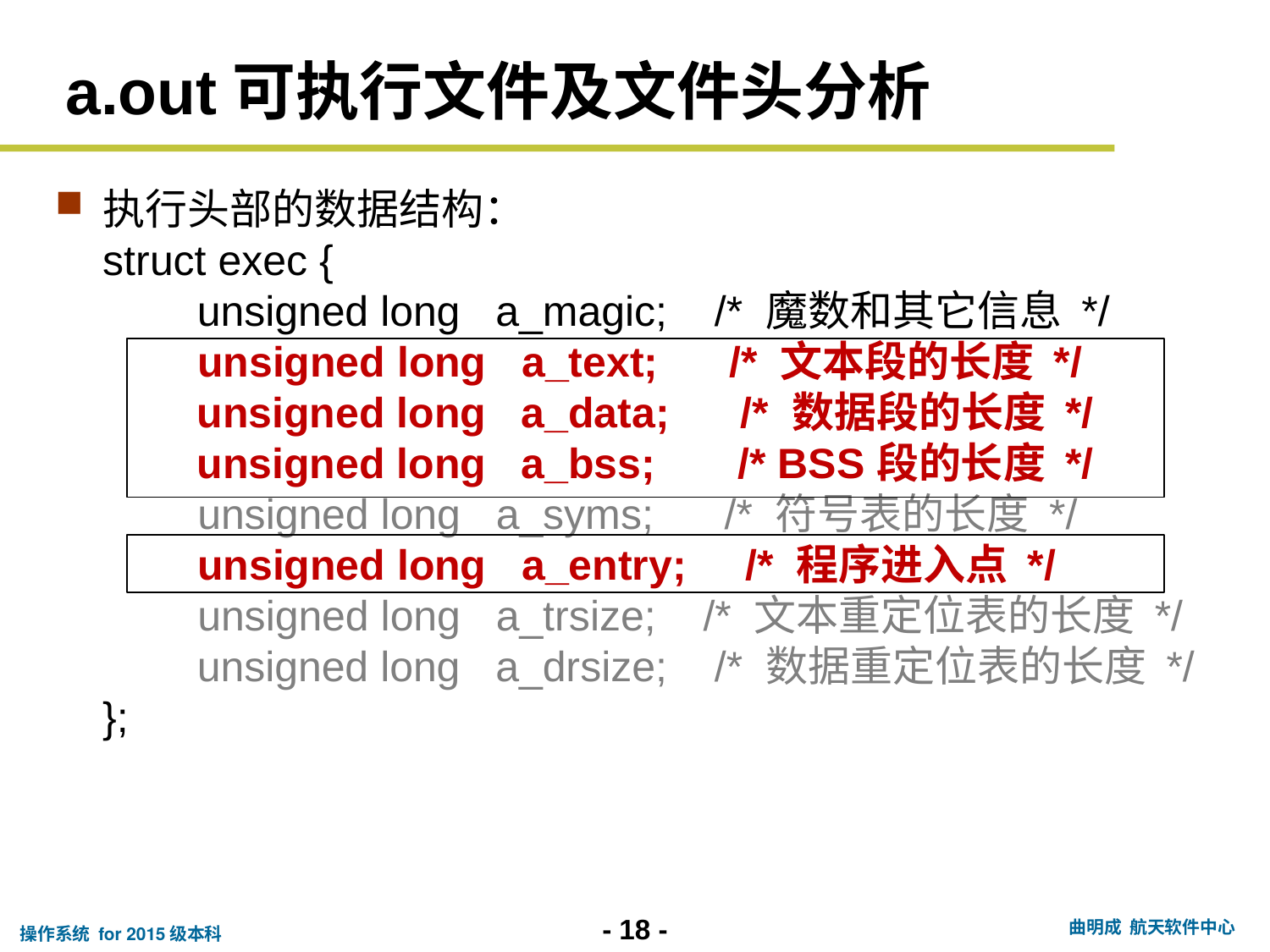

# a.out可执行文件及文件头分析
执行头部的数据结构：
struct exec {
        unsigned long   a_magic;    /* 魔数和其它信息 */
        unsigned long   a_text;      /* 文本段的长度 */
        unsigned long   a_data;      /* 数据段的长度 */
        unsigned long   a_bss;       /* BSS段的长度 */
        unsigned long   a_syms;      /* 符号表的长度 */
        unsigned long   a_entry;     /* 程序进入点 */
        unsigned long   a_trsize;    /* 文本重定位表的长度 */
        unsigned long   a_drsize;    /* 数据重定位表的长度 */
};